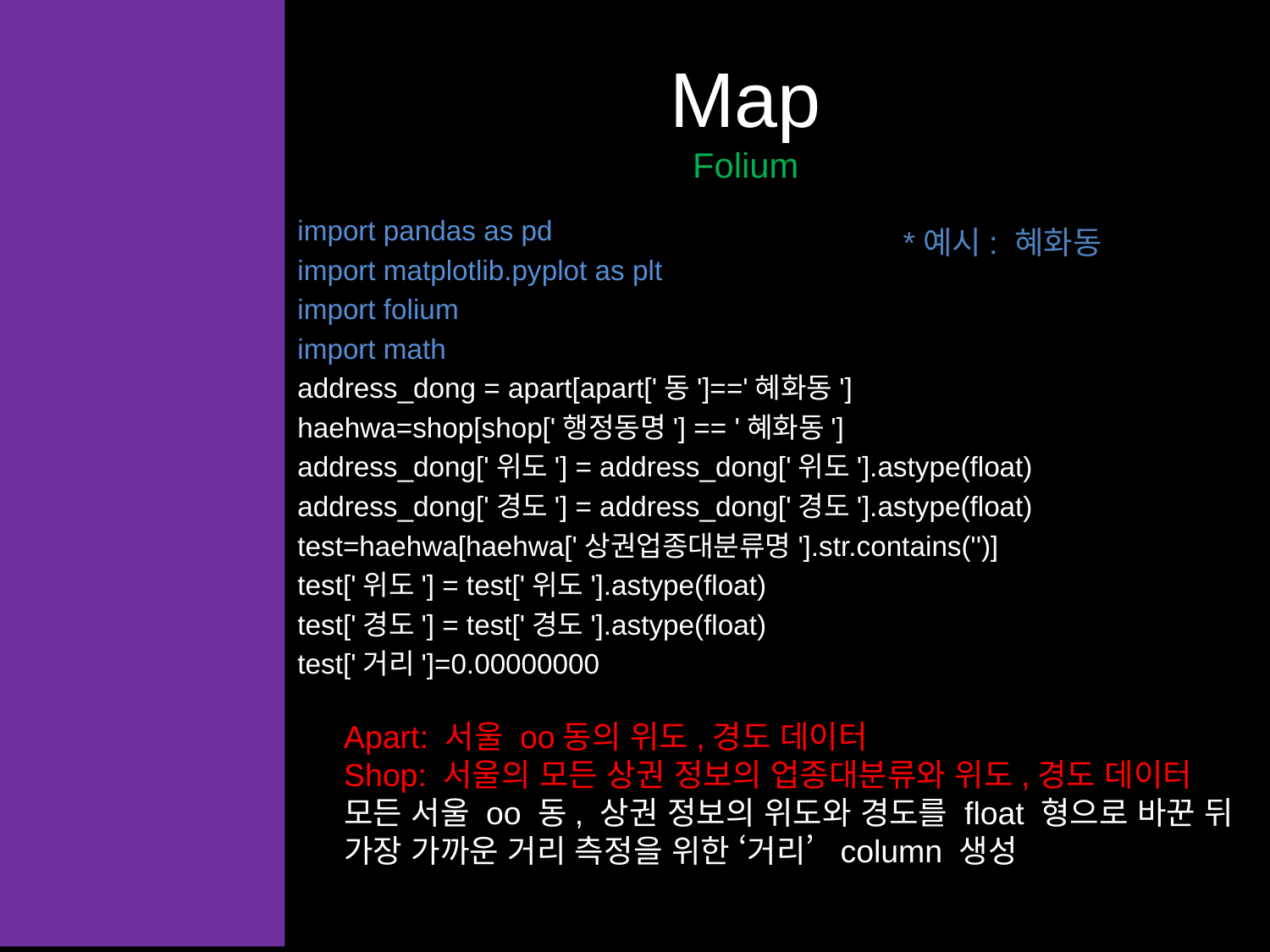

# Map Folium
import pandas as pd
import matplotlib.pyplot as plt
import folium
import math
address_dong = apart[apart['동']=='혜화동']
haehwa=shop[shop['행정동명'] == '혜화동']
address_dong['위도'] = address_dong['위도'].astype(float)
address_dong['경도'] = address_dong['경도'].astype(float)
test=haehwa[haehwa['상권업종대분류명'].str.contains('')]
test['위도'] = test['위도'].astype(float)
test['경도'] = test['경도'].astype(float)
test['거리']=0.00000000
*예시: 혜화동

Apart: 서울 oo동의 위도,경도 데이터
Shop: 서울의 모든 상권 정보의 업종대분류와 위도,경도 데이터
모든 서울 oo 동, 상권 정보의 위도와 경도를 float 형으로 바꾼 뒤
가장 가까운 거리 측정을 위한 ‘거리’  column 생성